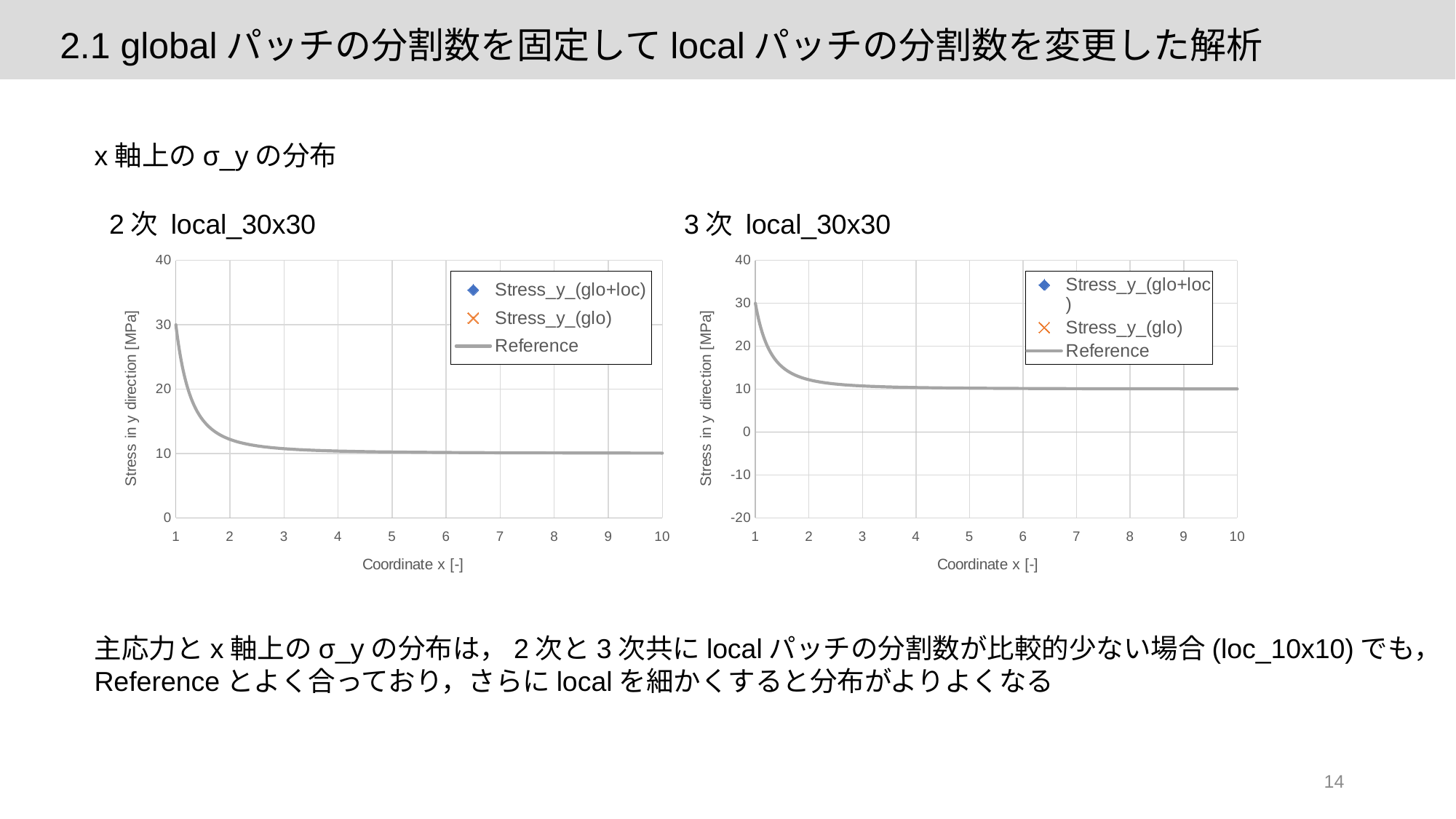

2.1 globalパッチの分割数を固定してlocalパッチの分割数を変更した解析

x軸上のσ_yの分布
2次 local_30x30
3次 local_30x30

### Chart

| Category |  |  |  |
|---|---|---|---|

### Chart

| Category |  |  |  |
|---|---|---|---|
主応力とx軸上のσ_yの分布は，2次と3次共にlocalパッチの分割数が比較的少ない場合(loc_10x10)でも，
Referenceとよく合っており，さらにlocalを細かくすると分布がよりよくなる
14